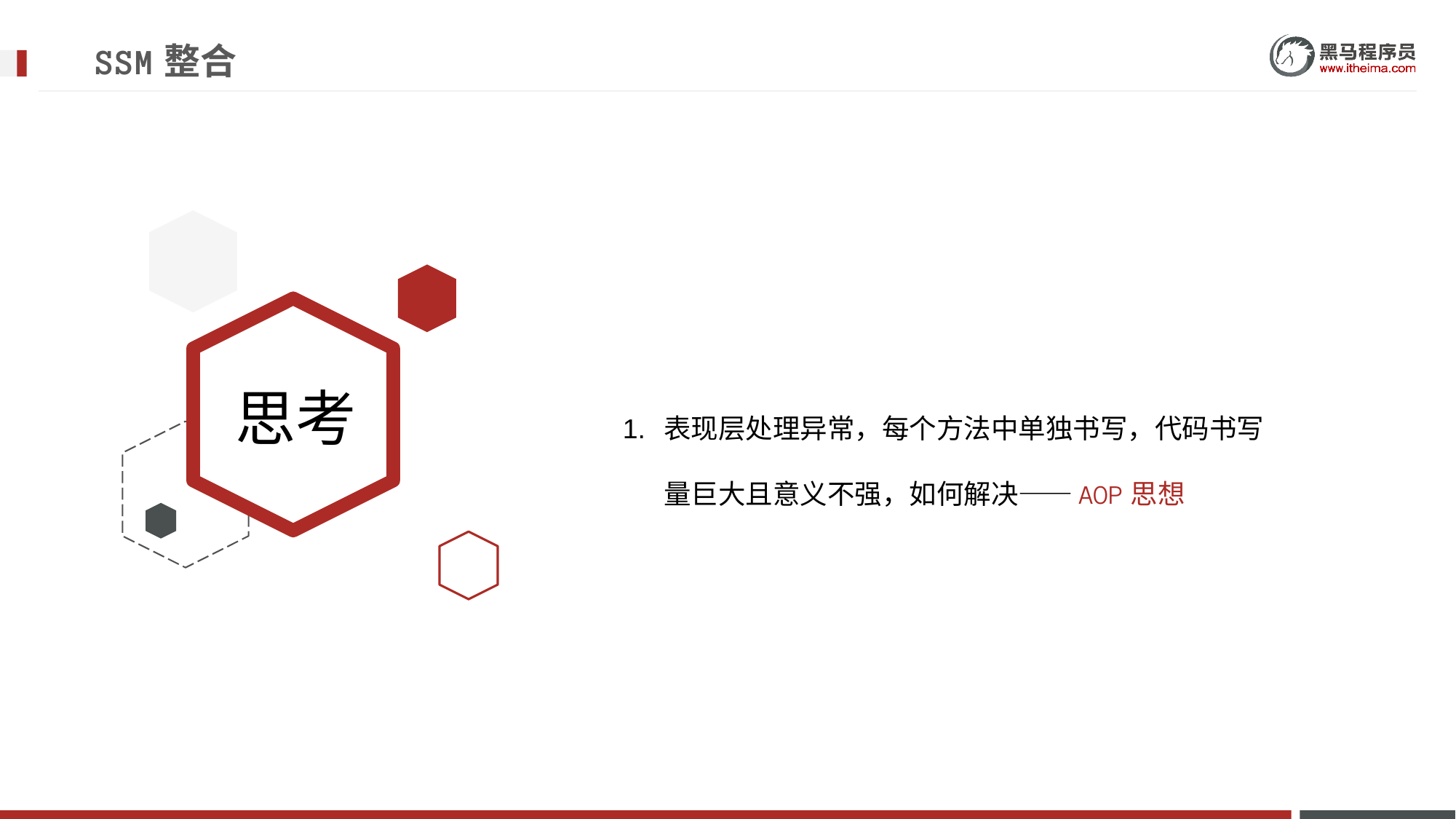

# SSM整合
表现层处理异常，每个方法中单独书写，代码书写量巨大且意义不强，如何解决——AOP思想